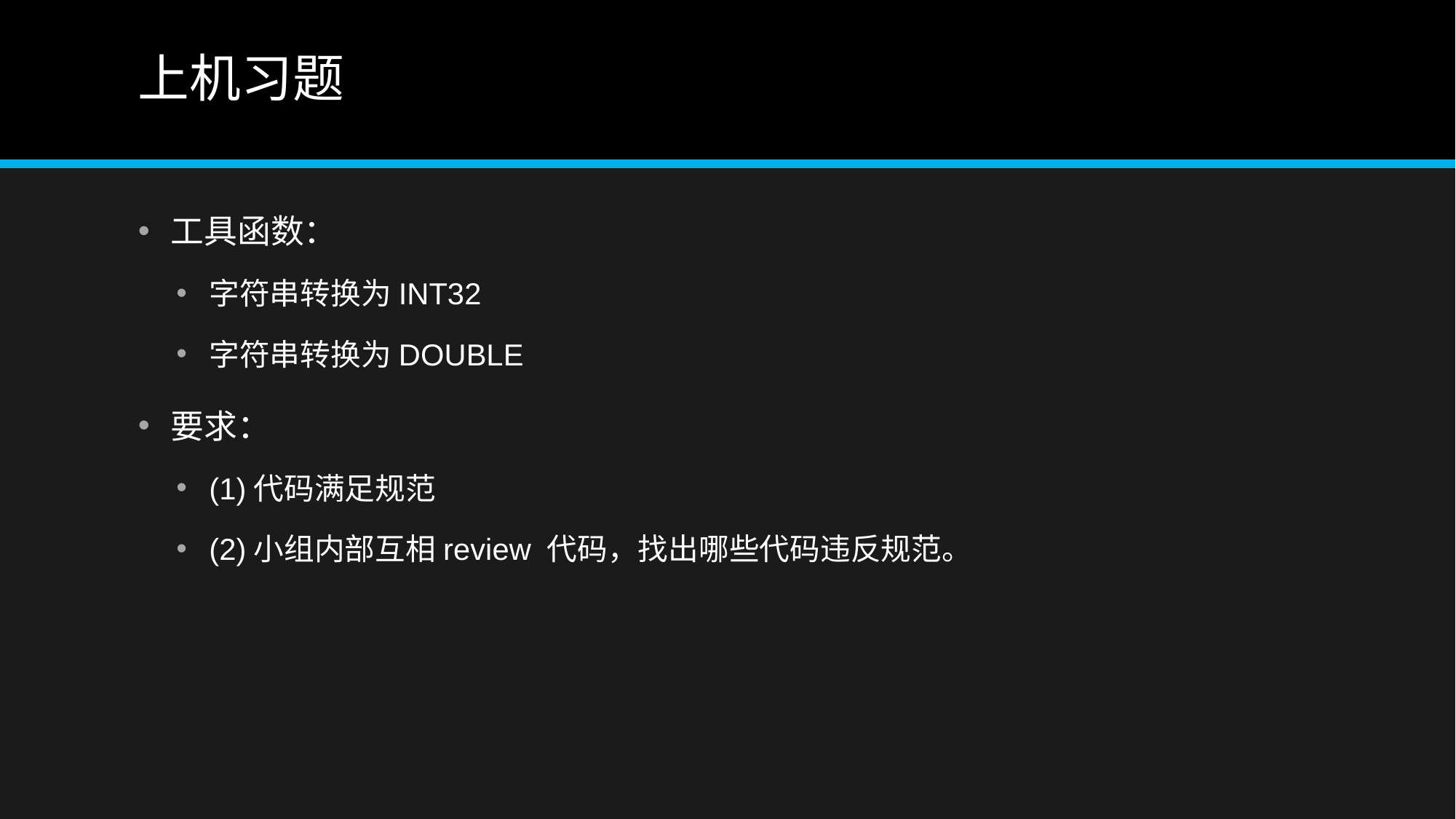

# 上机习题
工具函数：
字符串转换为INT32
字符串转换为DOUBLE
要求：
(1)代码满足规范
(2)小组内部互相review 代码，找出哪些代码违反规范。